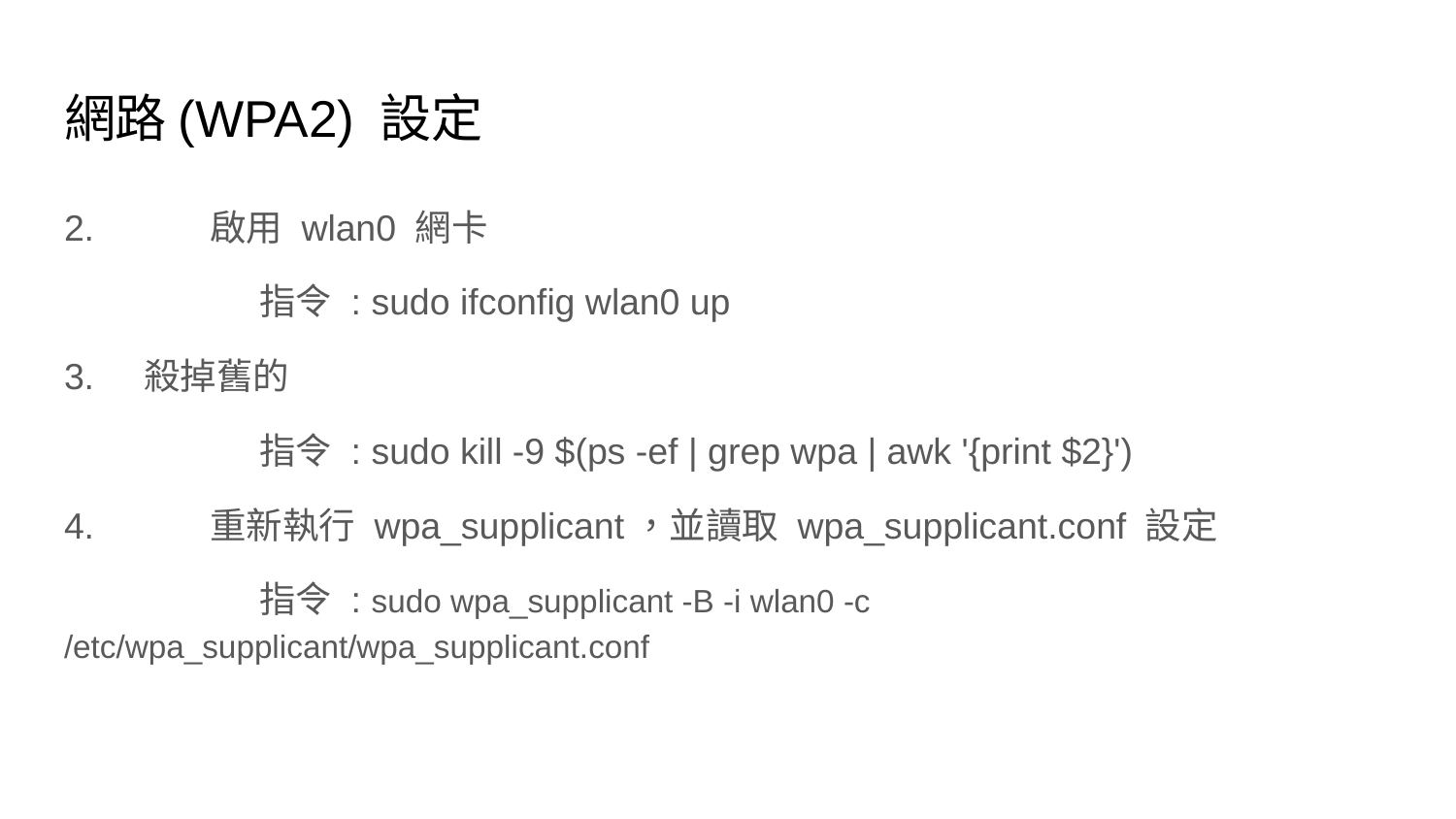

# 網路(WPA2) 設定
2. 	啟用 wlan0 網卡
	    指令 : sudo ifconfig wlan0 up
3.    殺掉舊的
	    指令 : sudo kill -9 $(ps -ef | grep wpa | awk '{print $2}')
4. 	重新執行 wpa_supplicant，並讀取 wpa_supplicant.conf 設定
	    指令 : sudo wpa_supplicant -B -i wlan0 -c /etc/wpa_supplicant/wpa_supplicant.conf